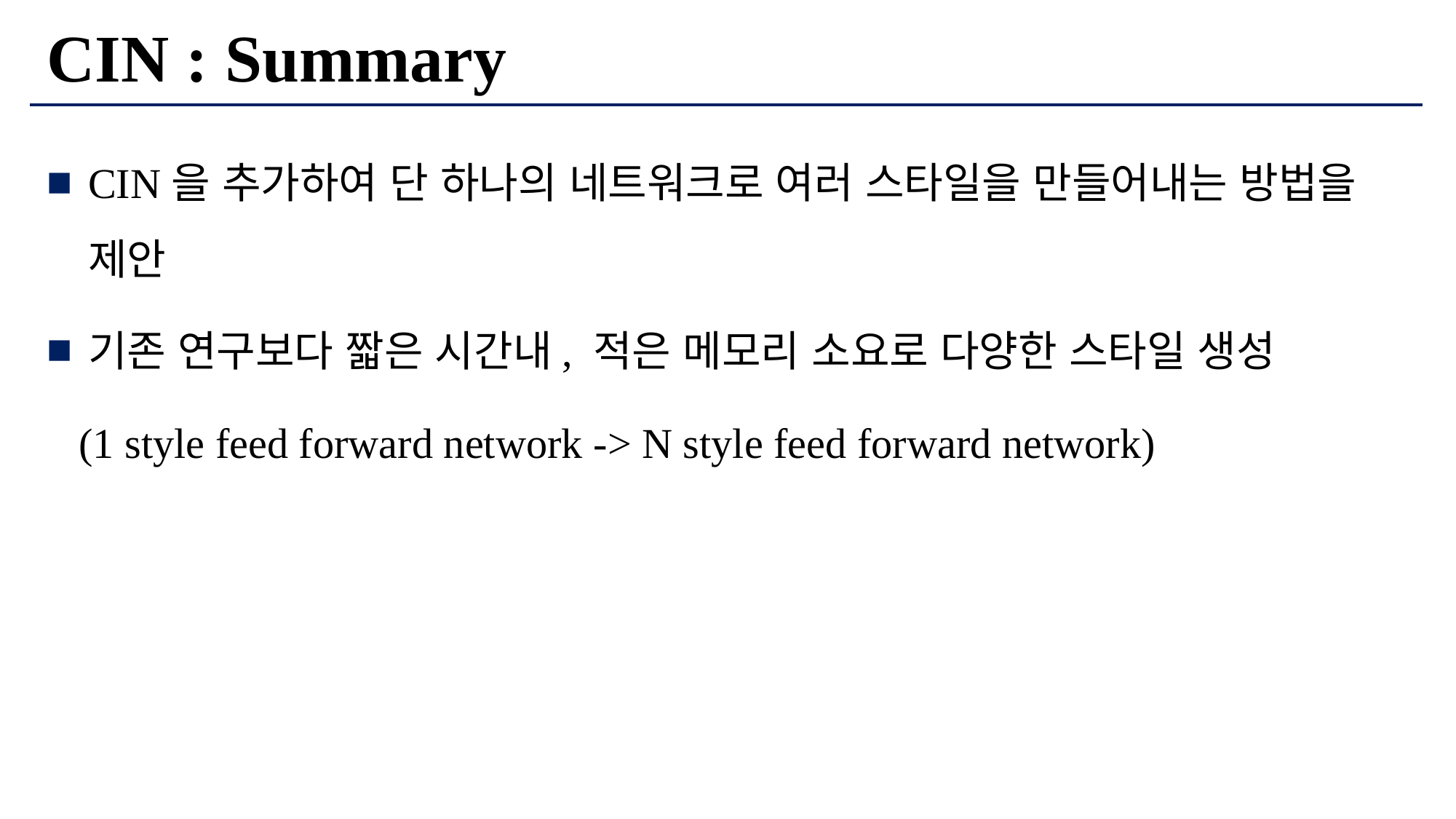

# CIN : Summary
CIN을 추가하여 단 하나의 네트워크로 여러 스타일을 만들어내는 방법을 제안
기존 연구보다 짧은 시간내, 적은 메모리 소요로 다양한 스타일 생성
   (1 style feed forward network -> N style feed forward network)